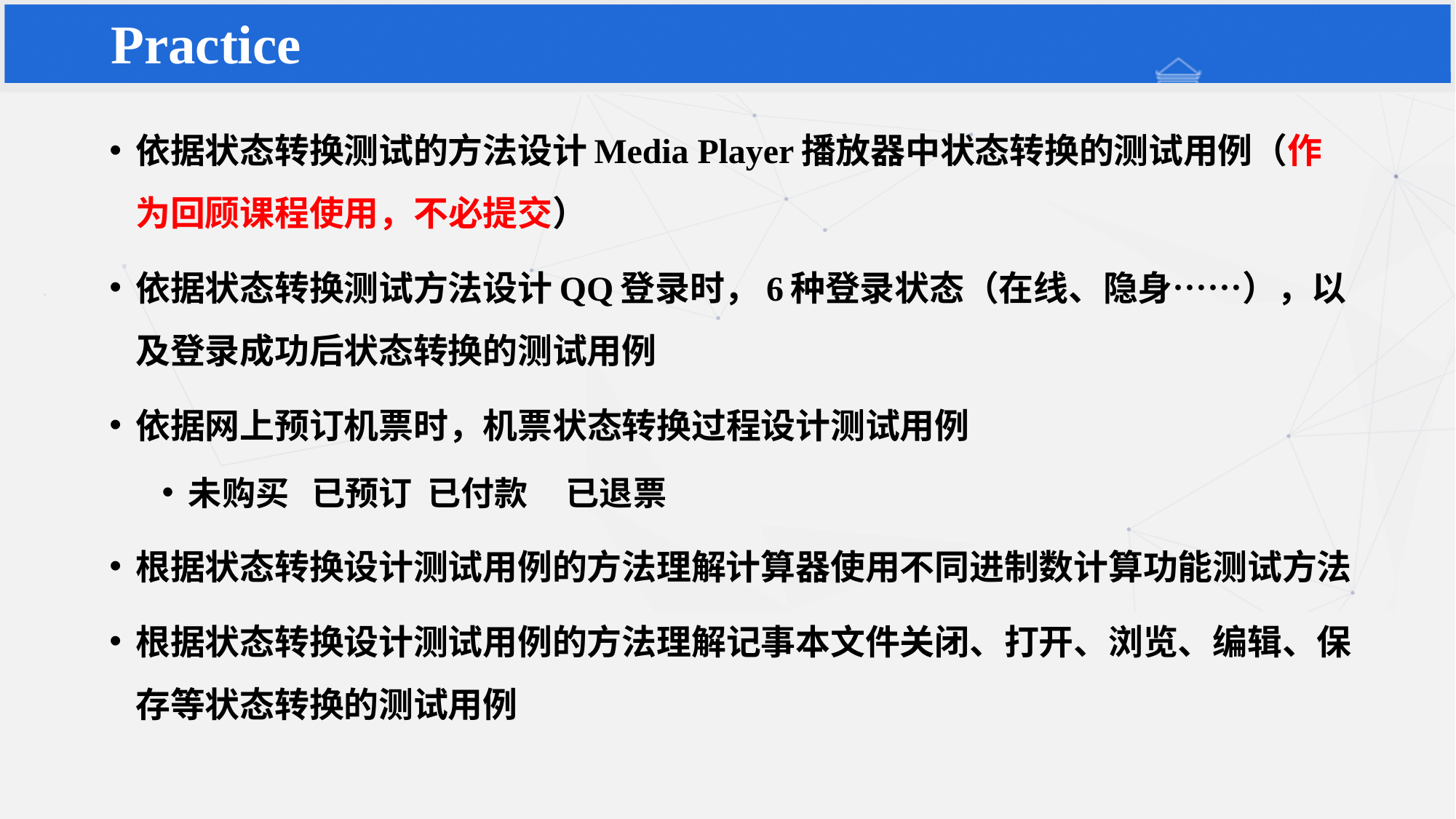

# Practice
依据状态转换测试的方法设计Media Player播放器中状态转换的测试用例（作为回顾课程使用，不必提交）
依据状态转换测试方法设计QQ登录时，6种登录状态（在线、隐身……），以及登录成功后状态转换的测试用例
依据网上预订机票时，机票状态转换过程设计测试用例
未购买   已预订  已付款     已退票
根据状态转换设计测试用例的方法理解计算器使用不同进制数计算功能测试方法
根据状态转换设计测试用例的方法理解记事本文件关闭、打开、浏览、编辑、保存等状态转换的测试用例